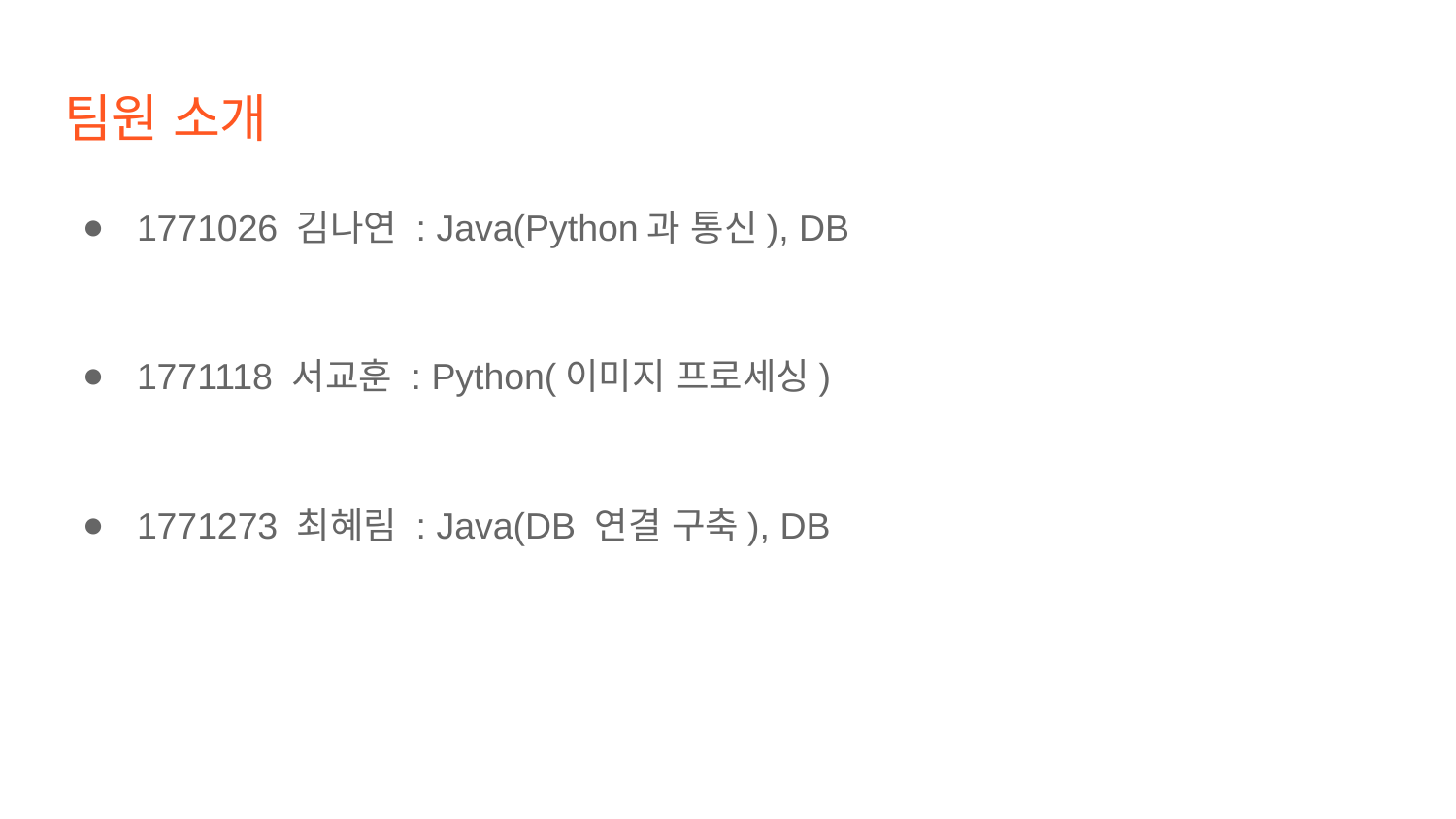

# 팀원 소개
1771026 김나연 : Java(Python과 통신), DB

1771118 서교훈 : Python(이미지 프로세싱)

1771273 최혜림 : Java(DB 연결 구축), DB